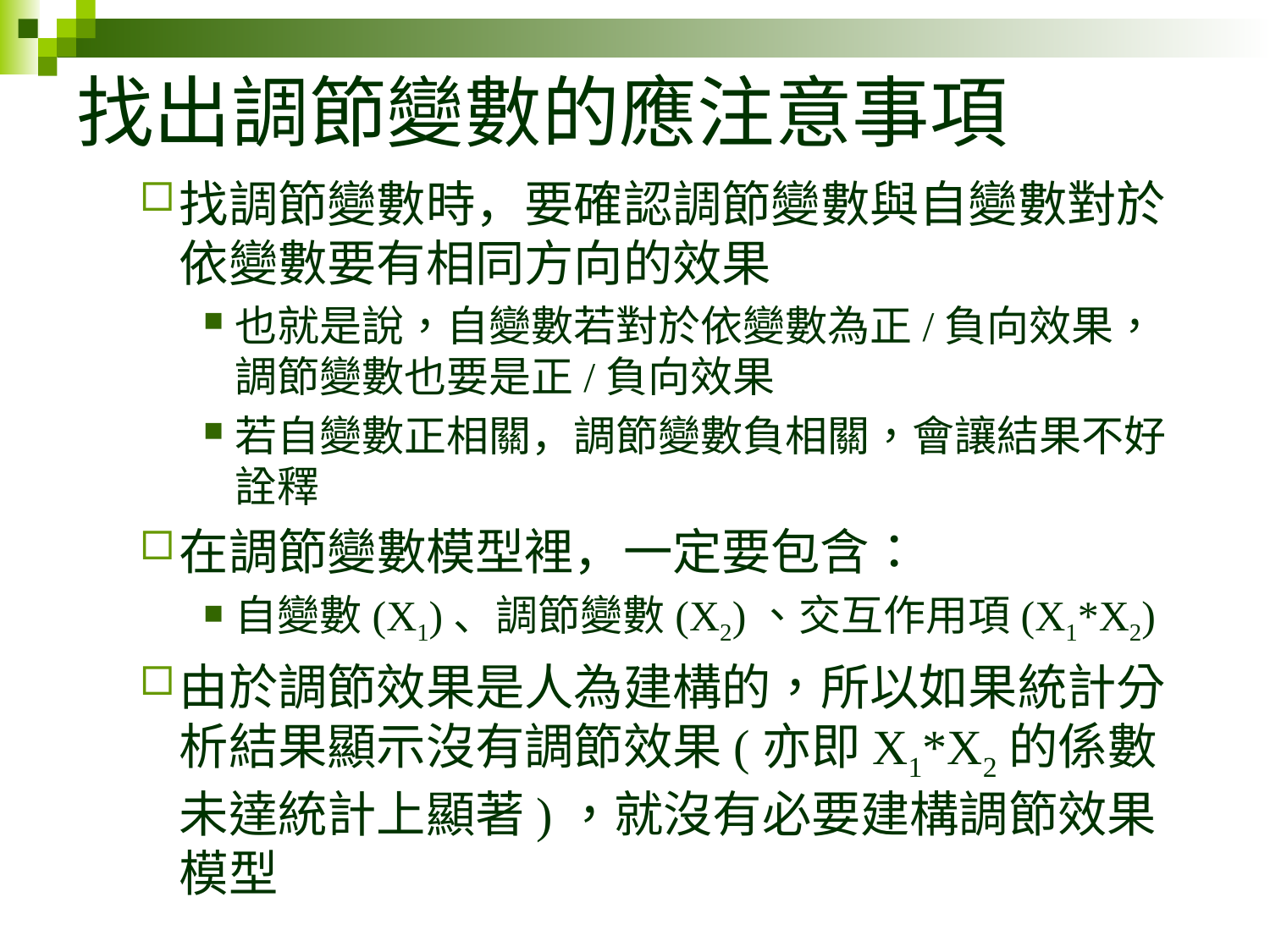

# 找出調節變數的應注意事項
找調節變數時，要確認調節變數與自變數對於依變數要有相同方向的效果
也就是說，自變數若對於依變數為正/負向效果，調節變數也要是正/負向效果
若自變數正相關，調節變數負相關，會讓結果不好詮釋
在調節變數模型裡，一定要包含：
自變數(X1)、調節變數(X2)、交互作用項(X1*X2)
由於調節效果是人為建構的，所以如果統計分析結果顯示沒有調節效果(亦即X1*X2的係數未達統計上顯著)，就沒有必要建構調節效果模型